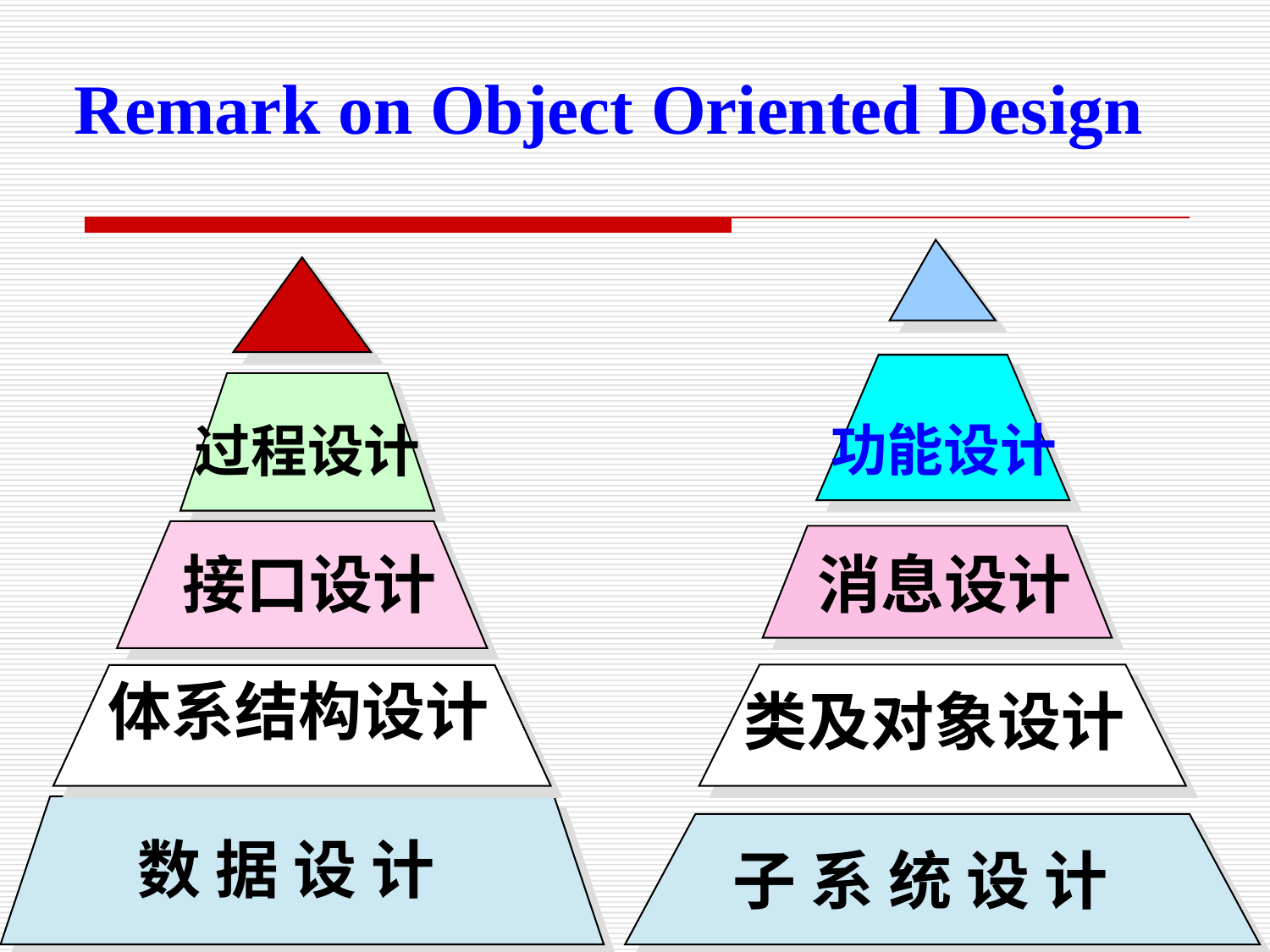

Remark on Object Oriented Design

功能设计
过程设计

接口设计
消息设计

体系结构设计
类及对象设计

数 据 设 计
子 系 统 设 计